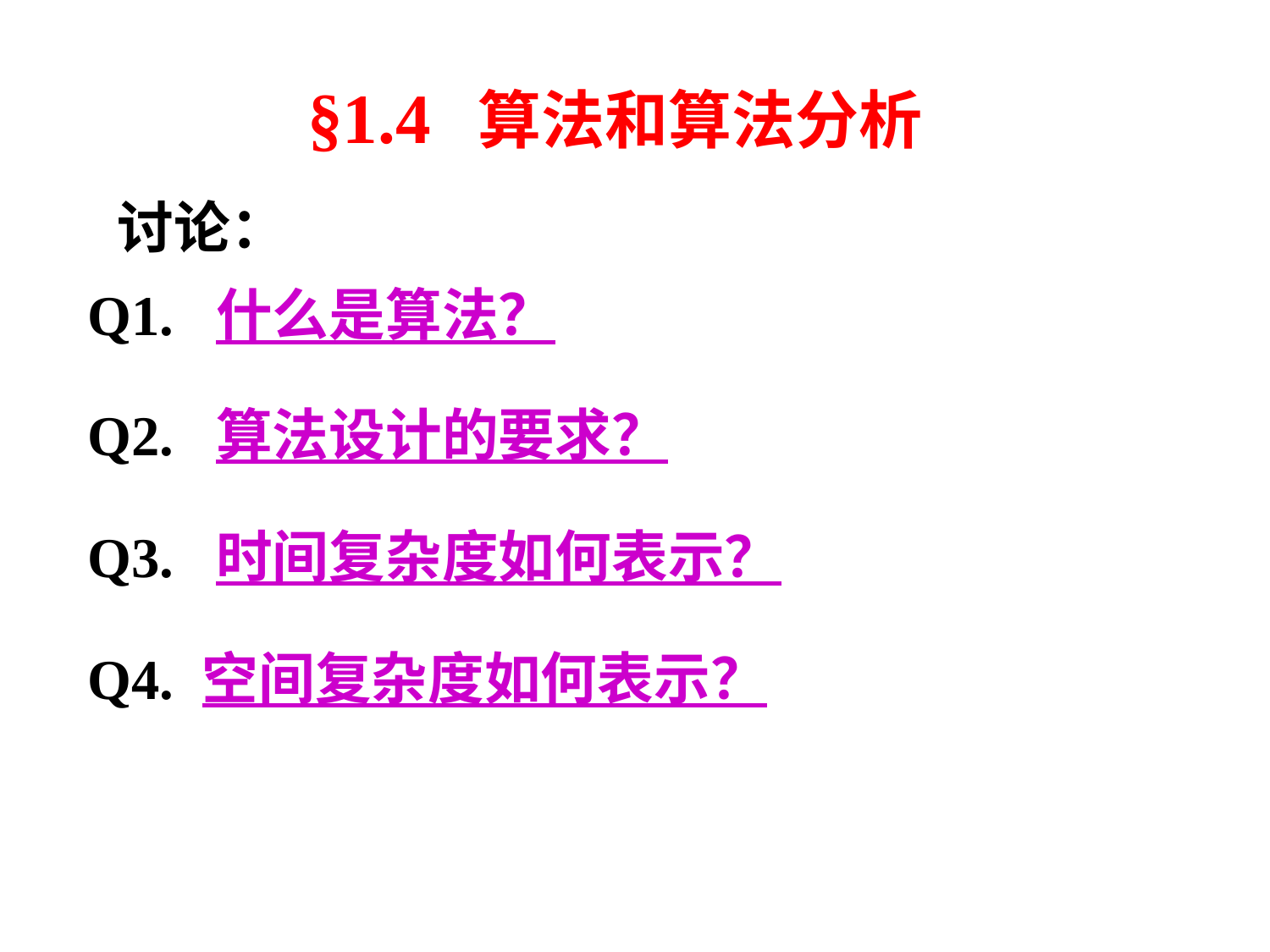

# §1.4  算法和算法分析
讨论：
Q1.  什么是算法？
Q2.  算法设计的要求？
Q3.  时间复杂度如何表示？
Q4. 空间复杂度如何表示？